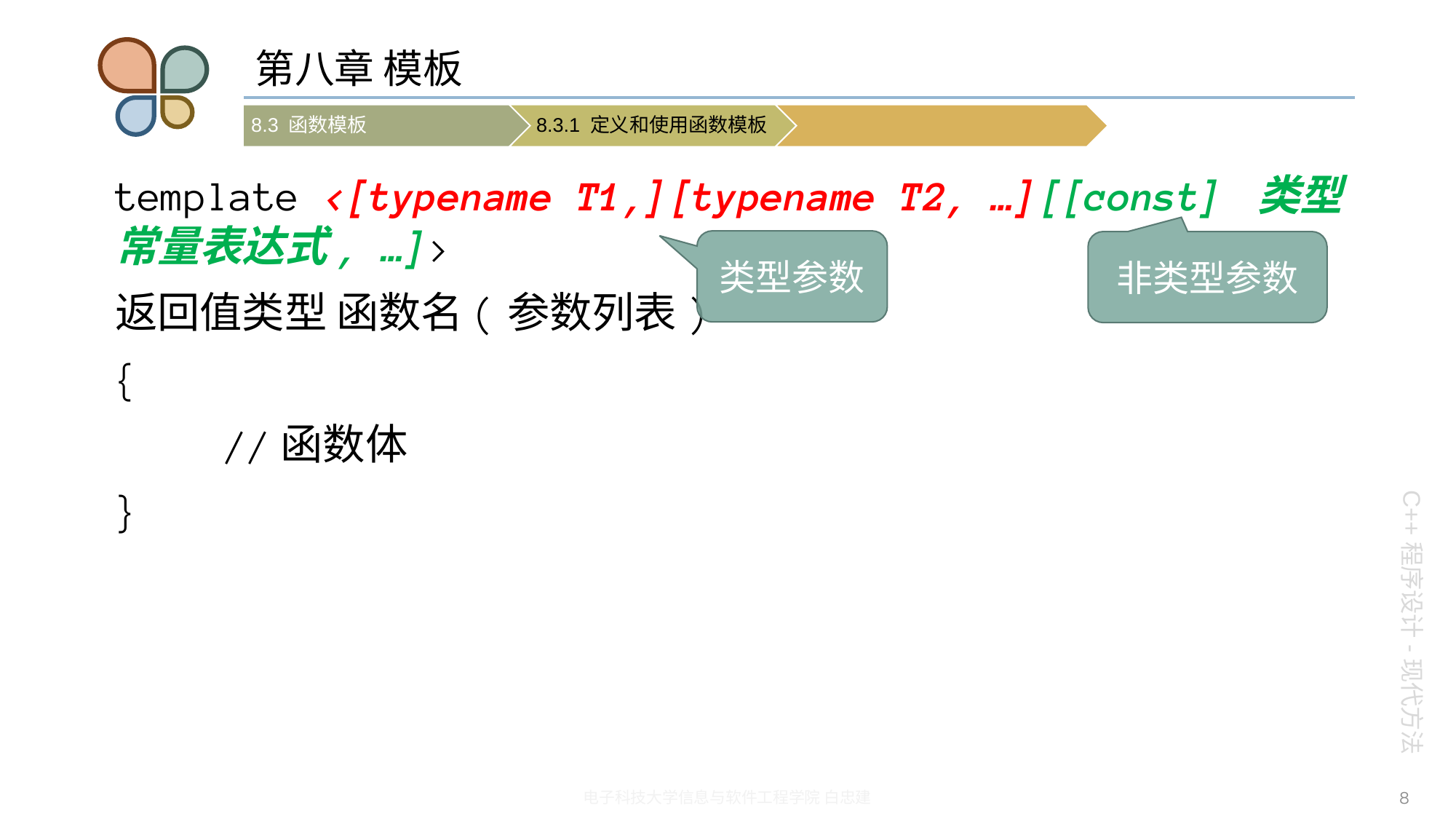

# 第八章 模板
8.3 函数模板
8.3.1 定义和使用函数模板

template <[typename T1,][typename T2, …][[const] 类型 常量表达式, …]>
返回值类型 函数名(参数列表)
{
	//函数体
}
类型参数
非类型参数
8